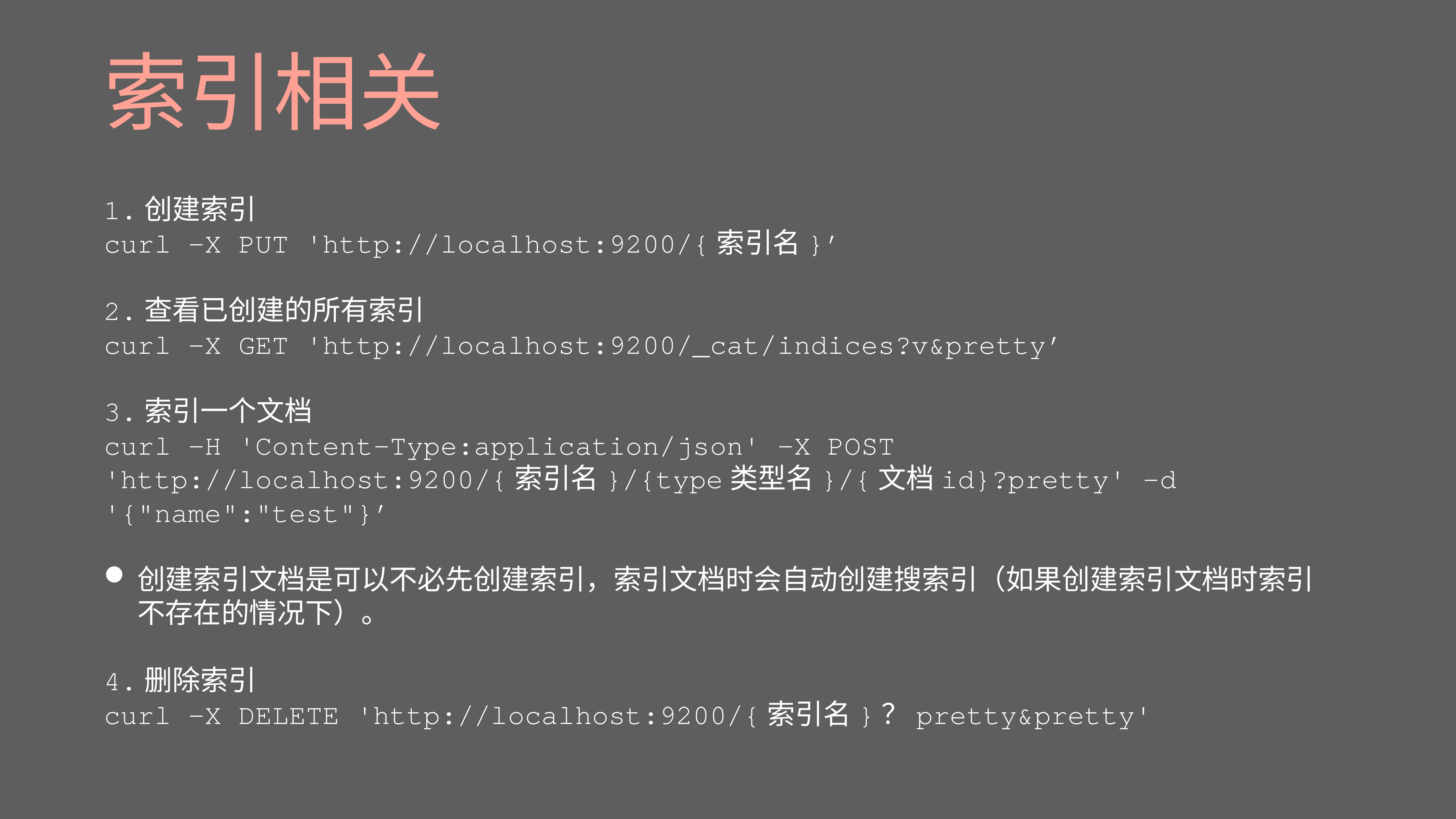

# 索引相关
1.创建索引
curl -X PUT 'http://localhost:9200/{索引名}’

2.查看已创建的所有索引
curl -X GET 'http://localhost:9200/_cat/indices?v&pretty’

3.索引一个文档
curl -H 'Content-Type:application/json' -X POST 'http://localhost:9200/{索引名}/{type类型名}/{文档id}?pretty' -d '{"name":"test"}’

创建索引文档是可以不必先创建索引，索引文档时会自动创建搜索引（如果创建索引文档时索引不存在的情况下）。

4.删除索引
curl -X DELETE 'http://localhost:9200/{索引名}？pretty&pretty'